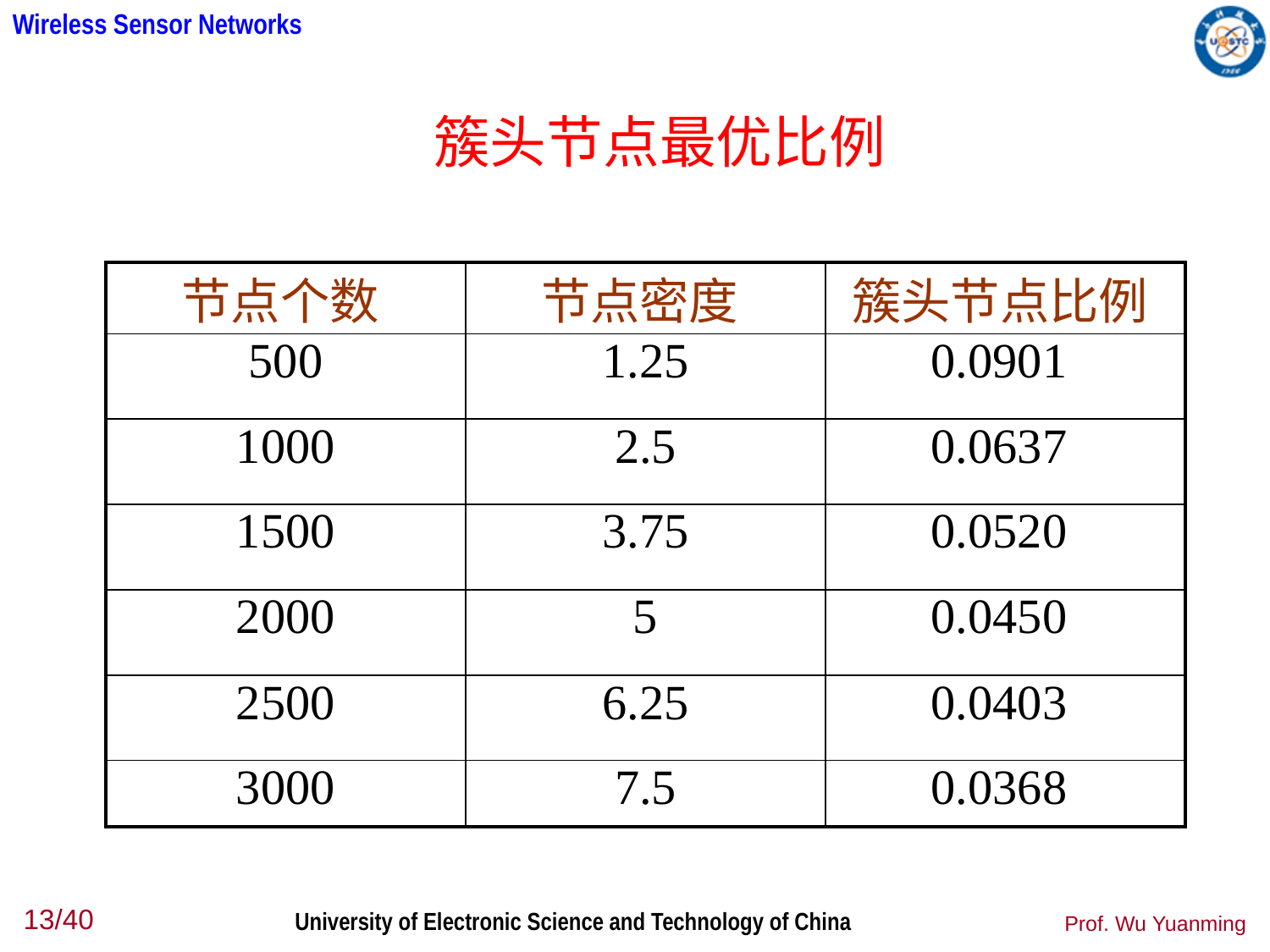

簇头节点最优比例
| 节点个数 | 节点密度 | 簇头节点比例 |
| --- | --- | --- |
| 500 | 1.25 | 0.0901 |
| 1000 | 2.5 | 0.0637 |
| 1500 | 3.75 | 0.0520 |
| 2000 | 5 | 0.0450 |
| 2500 | 6.25 | 0.0403 |
| 3000 | 7.5 | 0.0368 |
13/40
Prof. Wu Yuanming